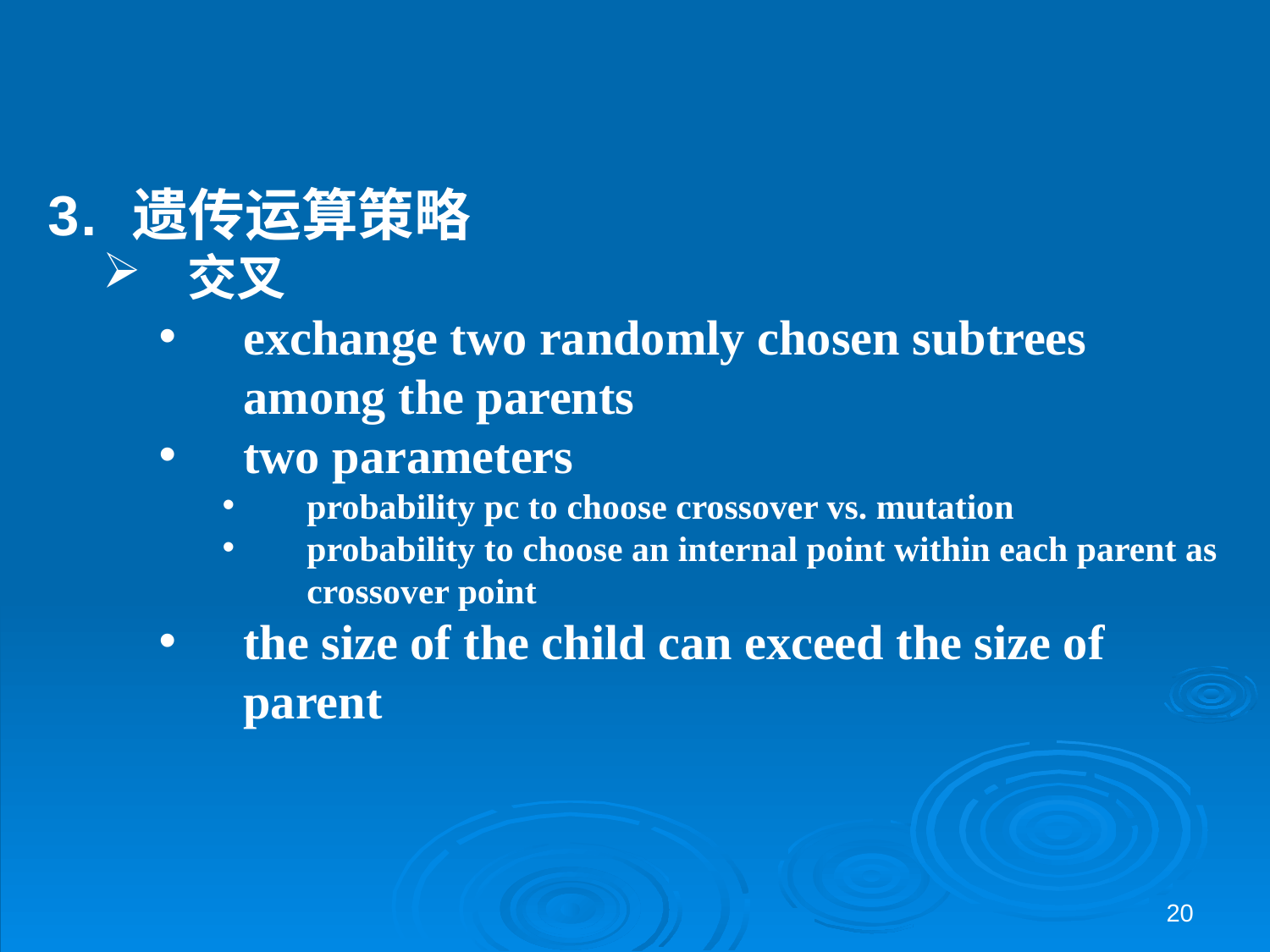

遗传运算策略
交叉
exchange two randomly chosen subtrees among the parents
two parameters
probability pc to choose crossover vs. mutation
probability to choose an internal point within each parent as crossover point
the size of the child can exceed the size of parent

20